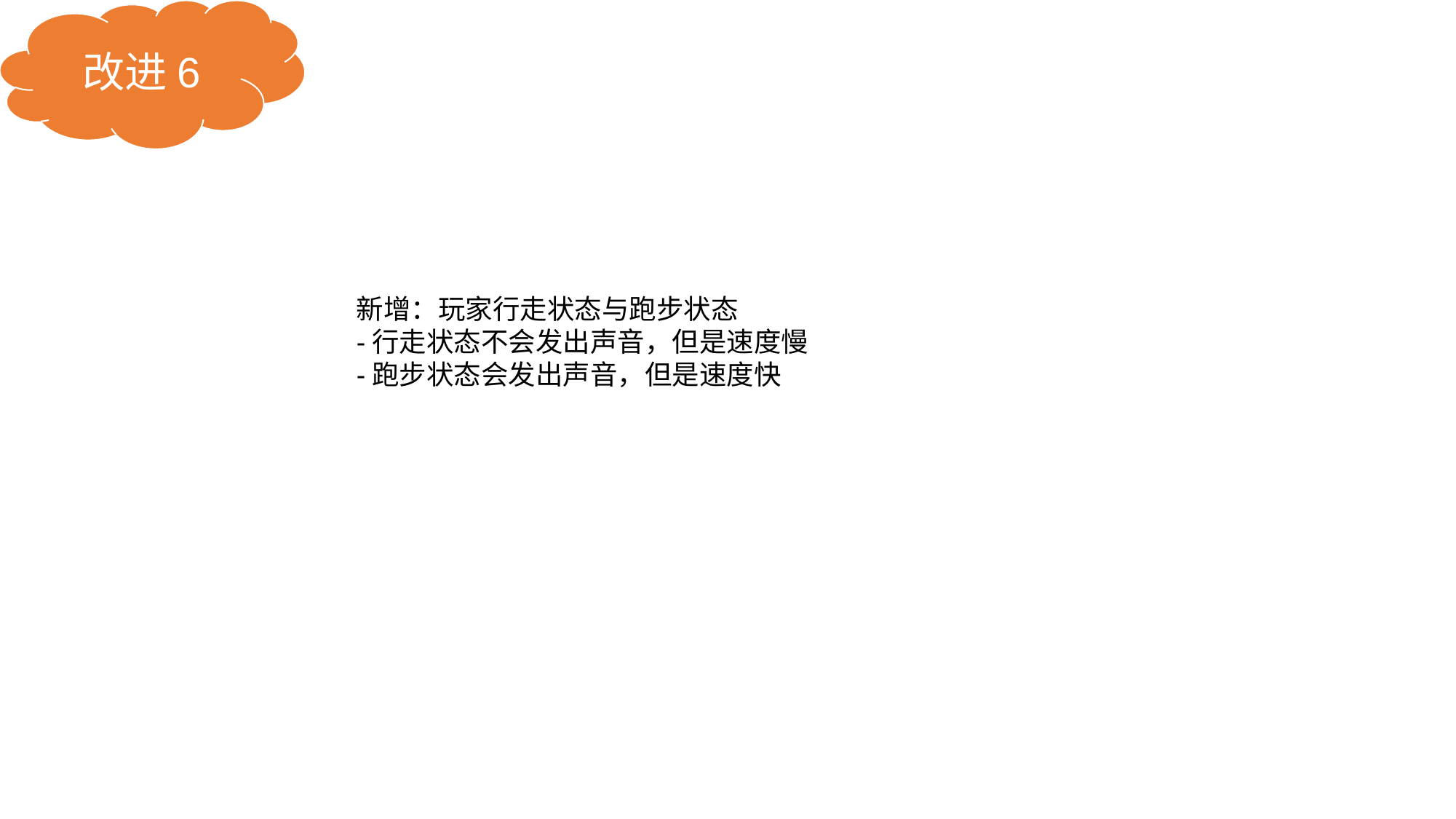

改进6
新增：玩家行走状态与跑步状态
-行走状态不会发出声音，但是速度慢
-跑步状态会发出声音，但是速度快